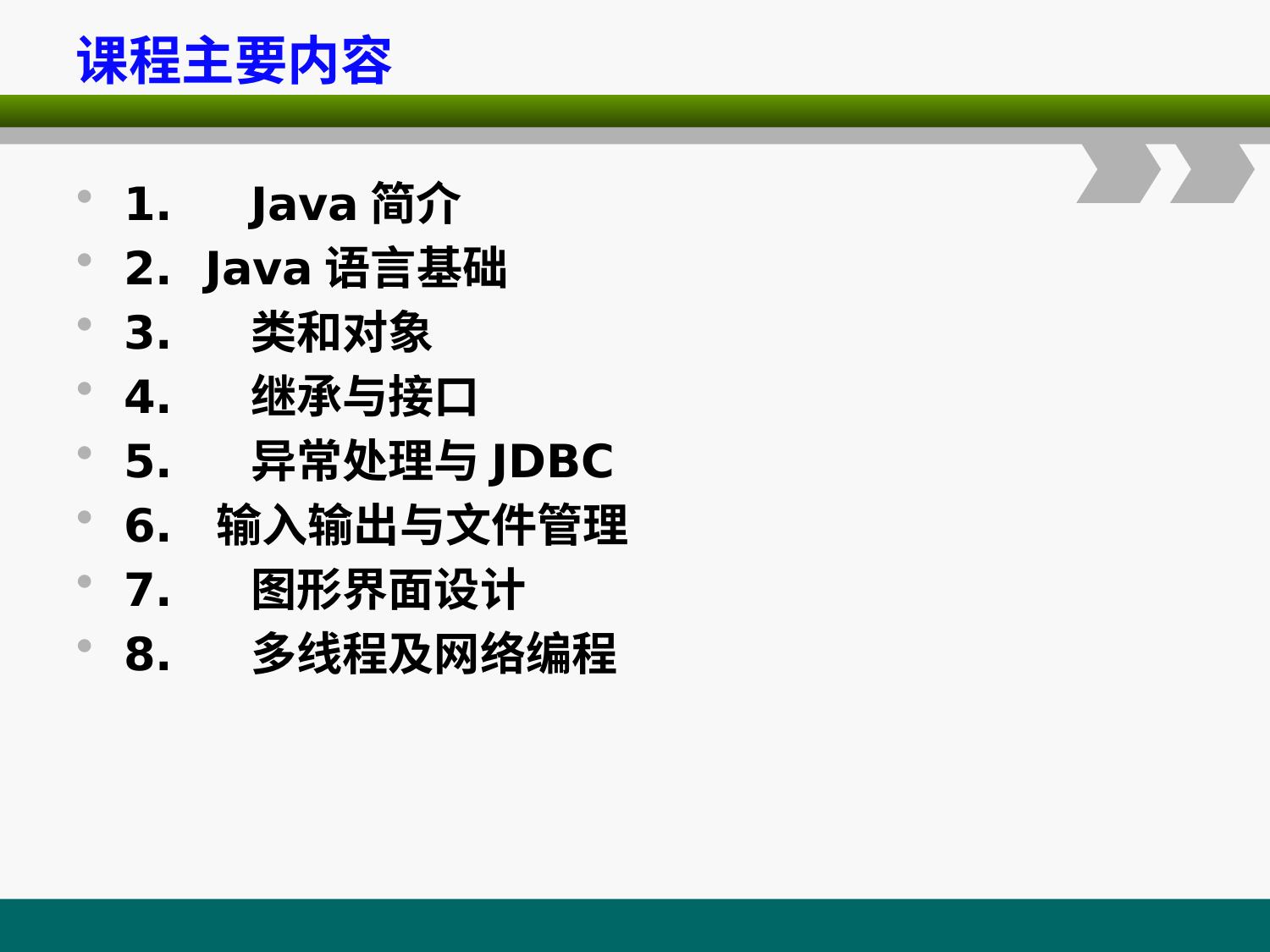

课程主要内容
1.	Java简介
2.  Java语言基础
3. 	类和对象
4.	继承与接口
5.	异常处理与JDBC
6.  输入输出与文件管理
7.	图形界面设计
8.	多线程及网络编程
4